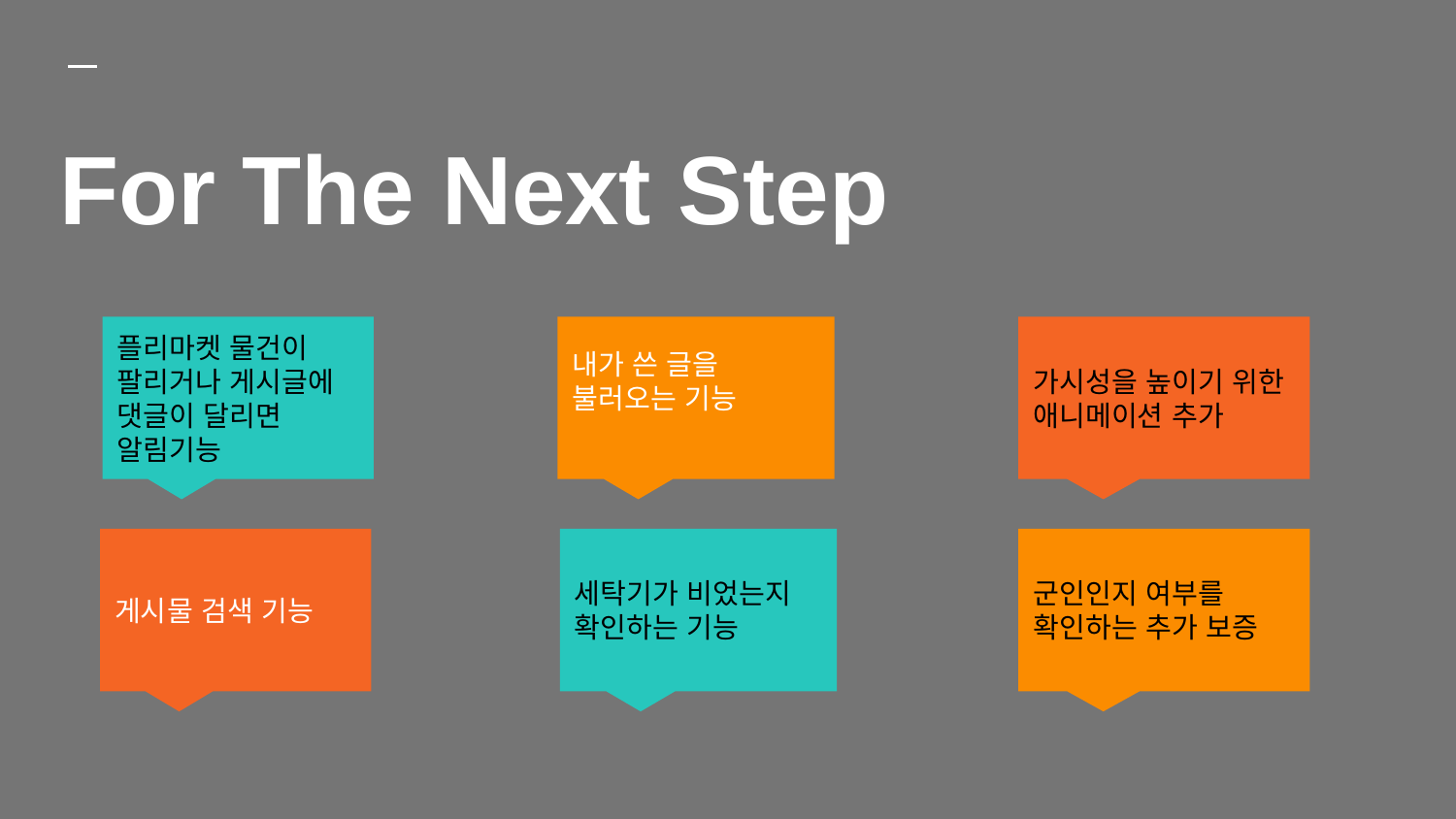

# For The Next Step
플리마켓 물건이 팔리거나 게시글에 댓글이 달리면 알림기능
내가 쓴 글을 불러오는 기능
가시성을 높이기 위한 애니메이션 추가
게시물 검색 기능
세탁기가 비었는지 확인하는 기능
군인인지 여부를 확인하는 추가 보증